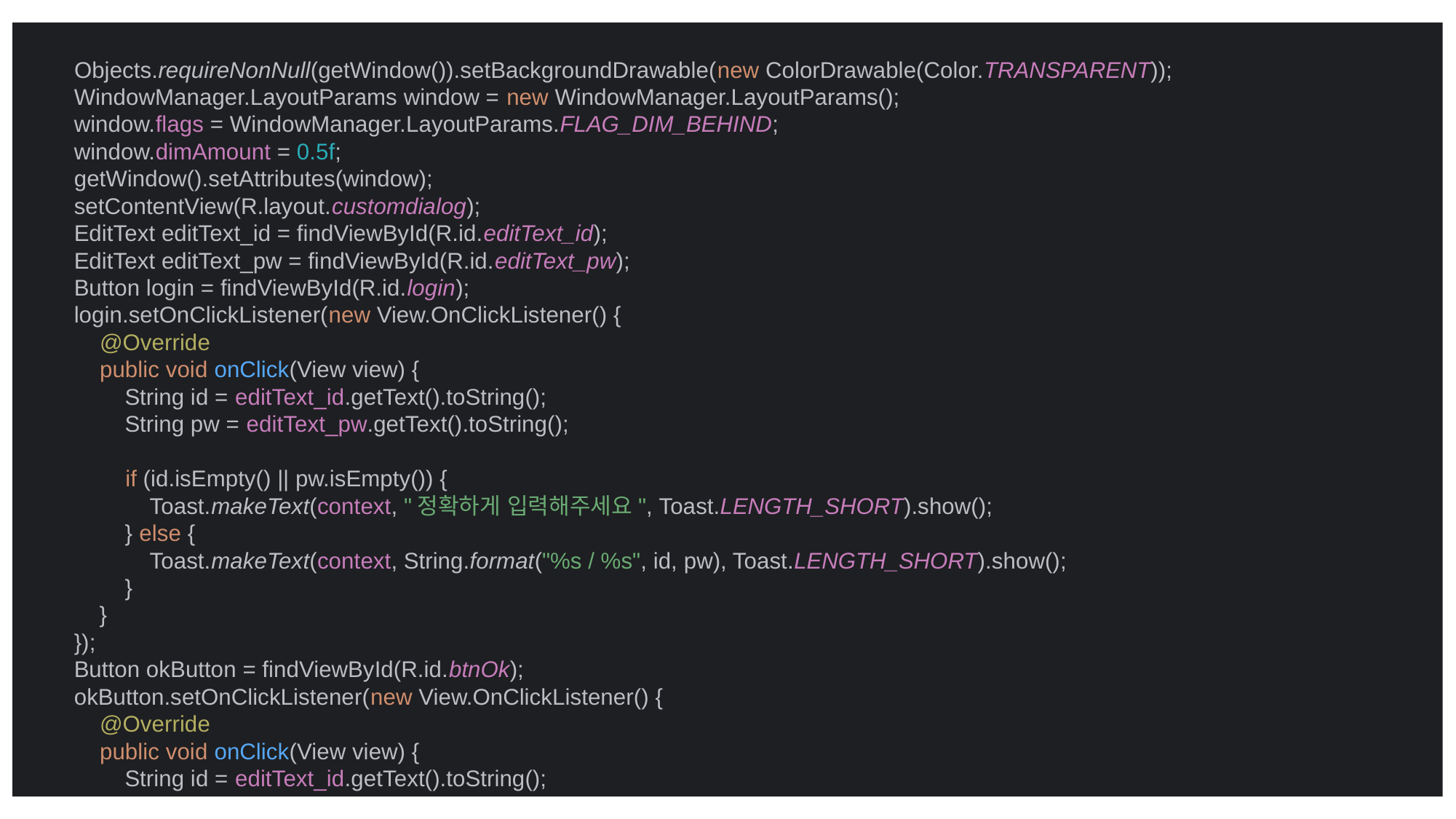

Objects.requireNonNull(getWindow()).setBackgroundDrawable(new ColorDrawable(Color.TRANSPARENT));
        WindowManager.LayoutParams window = new WindowManager.LayoutParams();
        window.flags = WindowManager.LayoutParams.FLAG_DIM_BEHIND;
        window.dimAmount = 0.5f;
        getWindow().setAttributes(window);
        setContentView(R.layout.customdialog);
        EditText editText_id = findViewById(R.id.editText_id);
        EditText editText_pw = findViewById(R.id.editText_pw);
        Button login = findViewById(R.id.login);
        login.setOnClickListener(new View.OnClickListener() {
            @Override
            public void onClick(View view) {
                String id = editText_id.getText().toString();
                String pw = editText_pw.getText().toString();
                if (id.isEmpty() || pw.isEmpty()) {
                    Toast.makeText(context, "정확하게 입력해주세요", Toast.LENGTH_SHORT).show();
                } else {
                    Toast.makeText(context, String.format("%s / %s", id, pw), Toast.LENGTH_SHORT).show();
                }
            }
        });
        Button okButton = findViewById(R.id.btnOk);
        okButton.setOnClickListener(new View.OnClickListener() {
            @Override
            public void onClick(View view) {
                String id = editText_id.getText().toString();